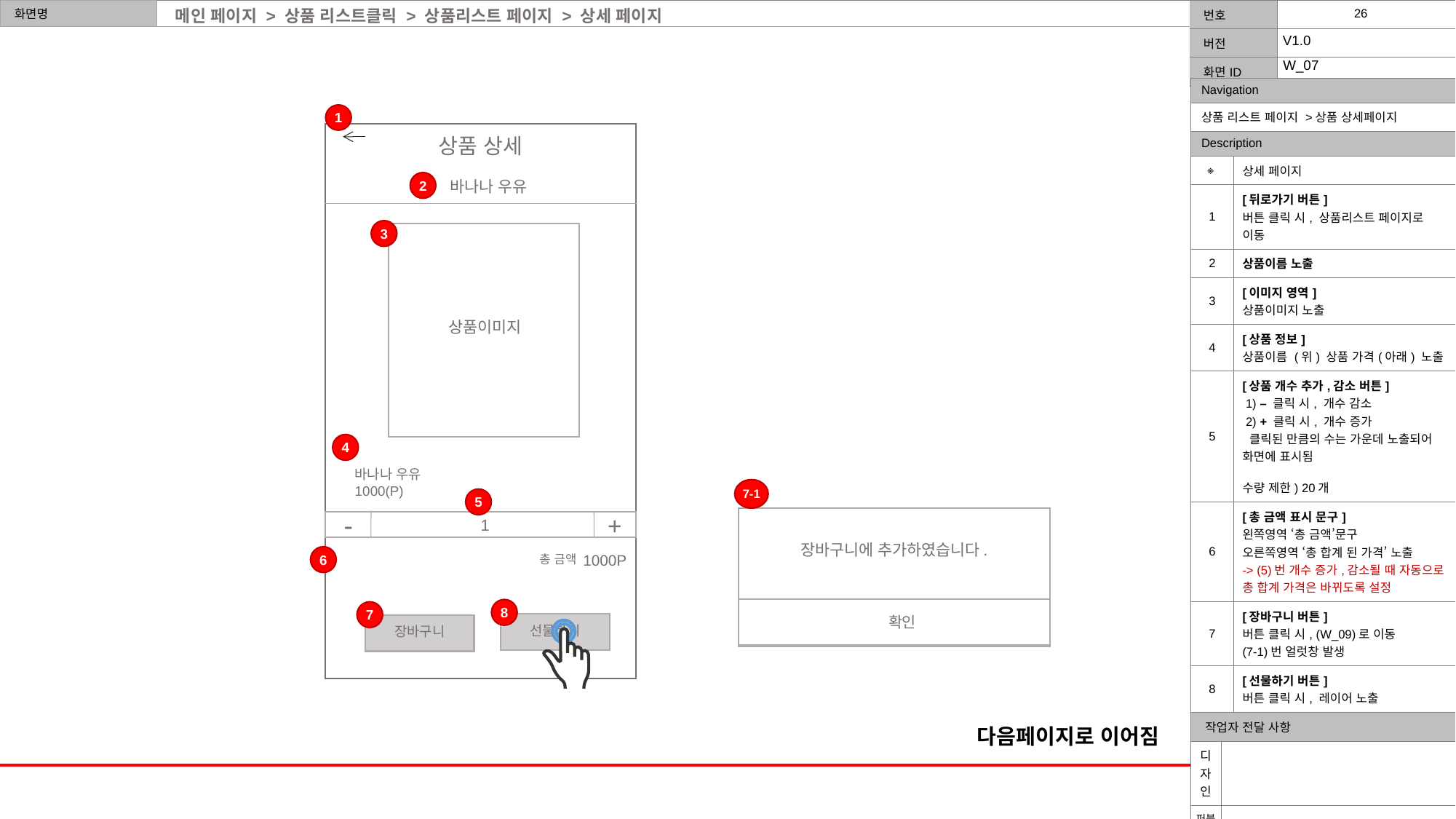

메인 페이지 > 상품 리스트클릭 > 상품리스트 페이지 > 상세 페이지
W_07
| Navigation |  |  |
| --- | --- | --- |
| 상품 리스트 페이지 >상품 상세페이지 |  |  |
| Description |  |  |
| ※ |  | 상세 페이지 |
| 1 |  | [뒤로가기 버튼] 버튼 클릭 시, 상품리스트 페이지로 이동 |
| 2 |  | 상품이름 노출 |
| 3 |  | [이미지 영역] 상품이미지 노출 |
| 4 |  | [상품 정보] 상품이름 (위) 상품 가격(아래) 노출 |
| 5 |  | [상품 개수 추가,감소 버튼] 1) – 클릭 시, 개수 감소 2) + 클릭 시, 개수 증가 클릭된 만큼의 수는 가운데 노출되어 화면에 표시됨 수량 제한) 20개 |
| 6 |  | [총 금액 표시 문구] 왼쪽영역 ‘총 금액’문구 오른쪽영역 ‘총 합계 된 가격’ 노출 -> (5)번 개수 증가,감소될 때 자동으로 총 합계 가격은 바뀌도록 설정 |
| 7 |  | [장바구니 버튼] 버튼 클릭 시, (W\_09)로 이동 (7-1)번 얼럿창 발생 |
| 8 |  | [선물하기 버튼] 버튼 클릭 시, 레이어 노출 |
| 작업자 전달 사항 |  |  |
| 디자인 |  |  |
| 퍼블리싱 |  |  |
| 개발 |  |  |
1

상품 상세
바나나 우유
2
3

상품이미지
4
바나나 우유
1000(P)
7-1
5
-
+

1

장바구니에 추가하였습니다.
1000P
6
총 금액
   확인
8
7

선물하기
장바구니

다음페이지로 이어짐